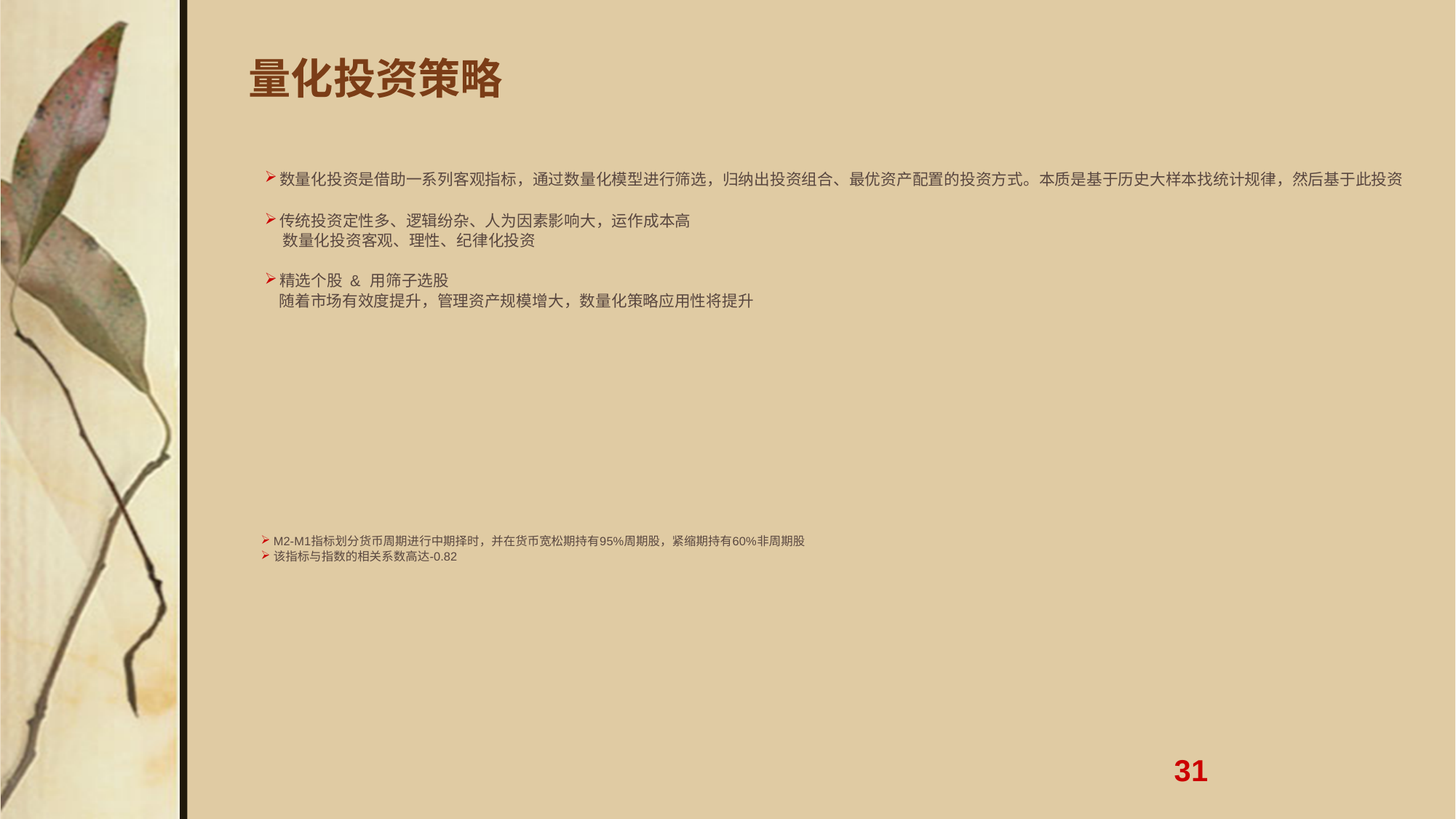

量化投资策略
数量化投资是借助一系列客观指标，通过数量化模型进行筛选，归纳出投资组合、最优资产配置的投资方式。本质是基于历史大样本找统计规律，然后基于此投资

传统投资定性多、逻辑纷杂、人为因素影响大，运作成本高
     数量化投资客观、理性、纪律化投资

精选个股  &  用筛子选股
    随着市场有效度提升，管理资产规模增大，数量化策略应用性将提升

M2-M1指标划分货币周期进行中期择时，并在货币宽松期持有95%周期股，紧缩期持有60%非周期股
该指标与指数的相关系数高达-0.82

31